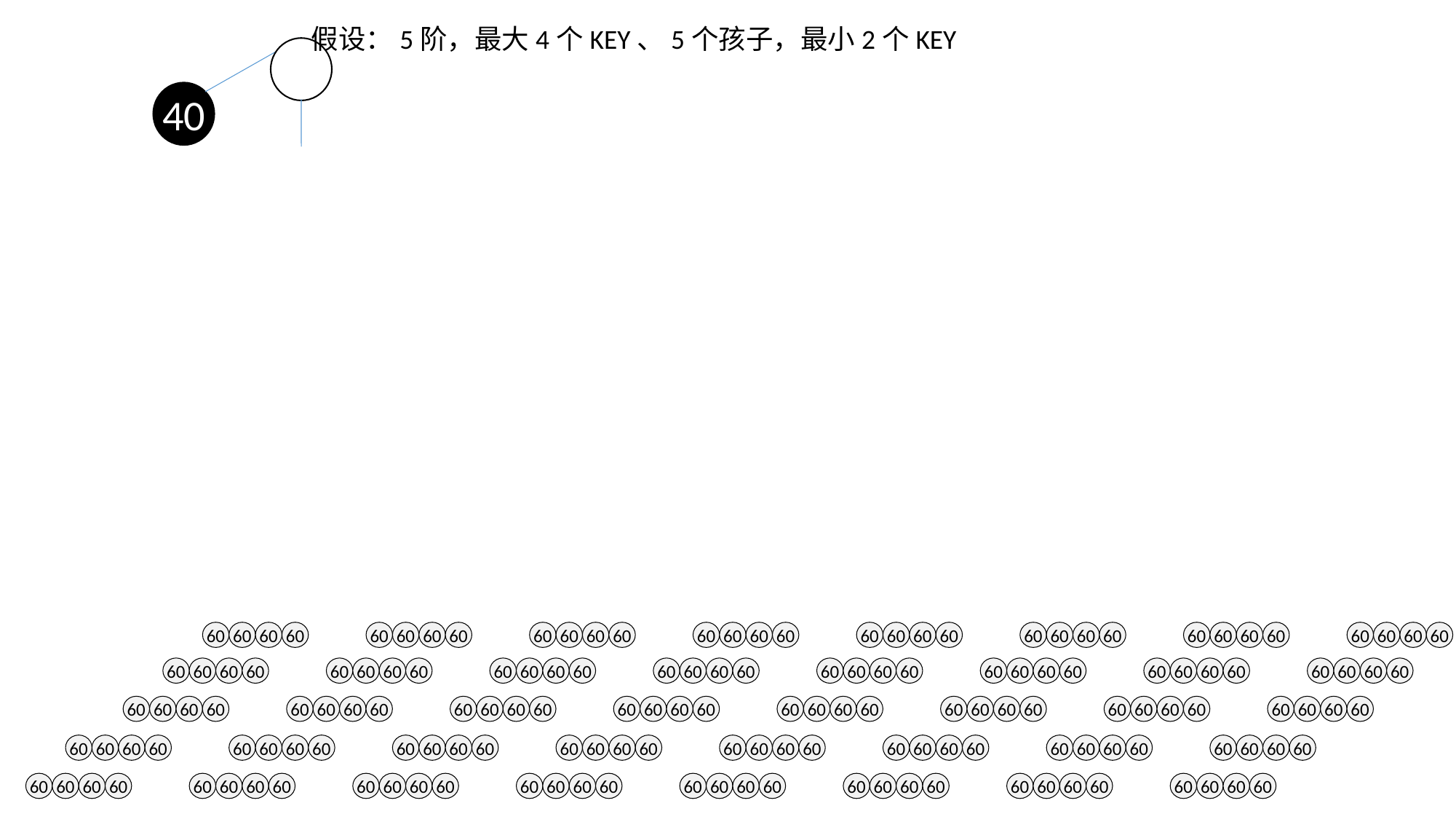

假设：5阶，最大4个KEY、5个孩子，最小2个KEY

40
60
60
60
60
60
60
60
60
60
60
60
60
60
60
60
60
60
60
60
60
60
60
60
60
60
60
60
60
60
60
60
60
60
60
60
60
60
60
60
60
60
60
60
60
60
60
60
60
60
60
60
60
60
60
60
60
60
60
60
60
60
60
60
60
60
60
60
60
60
60
60
60
60
60
60
60
60
60
60
60
60
60
60
60
60
60
60
60
60
60
60
60
60
60
60
60
60
60
60
60
60
60
60
60
60
60
60
60
60
60
60
60
60
60
60
60
60
60
60
60
60
60
60
60
60
60
60
60
60
60
60
60
60
60
60
60
60
60
60
60
60
60
60
60
60
60
60
60
60
60
60
60
60
60
60
60
60
60
60
60